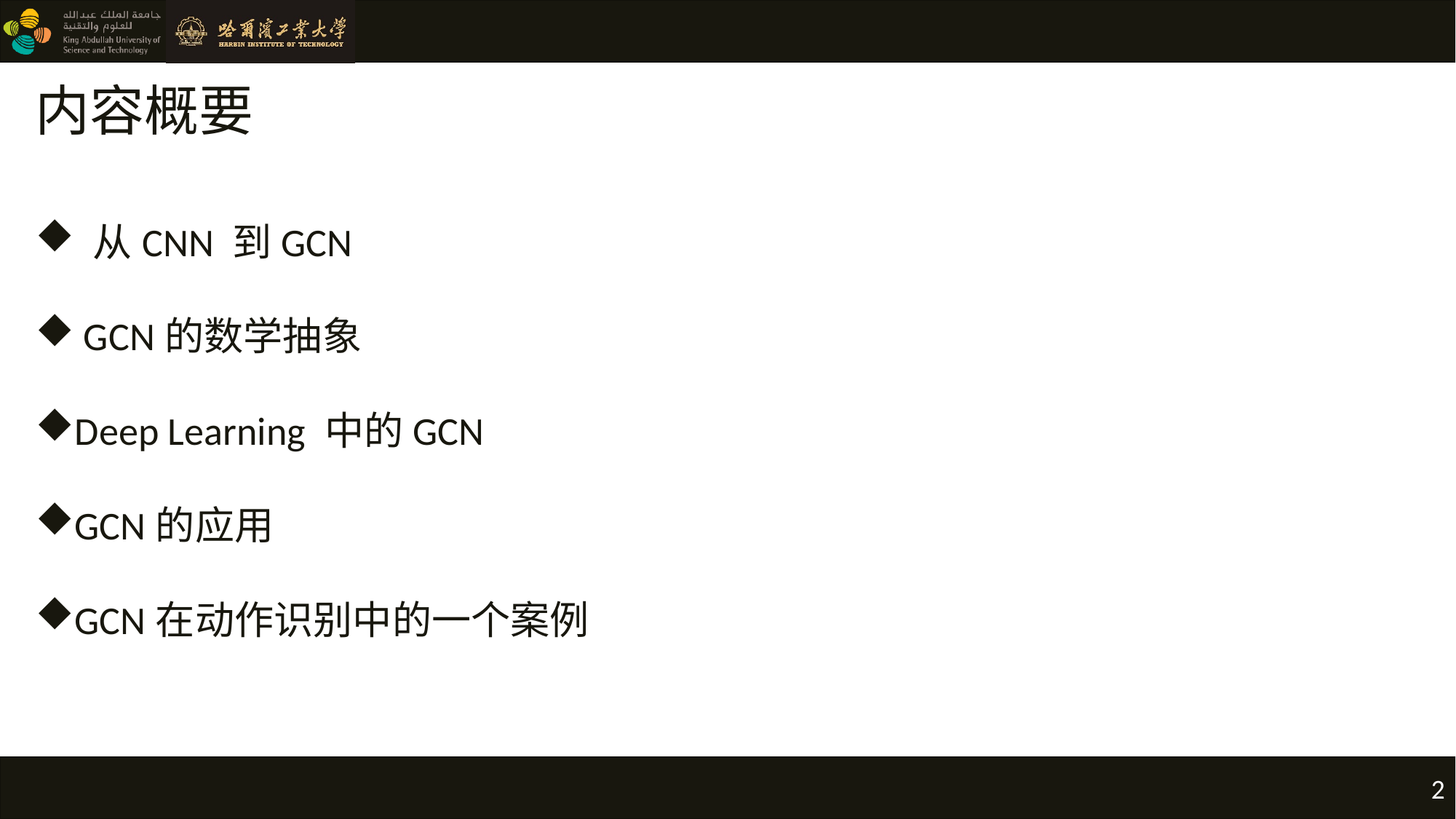

# 内容概要

 从CNN 到GCN
 GCN的数学抽象
Deep Learning 中的GCN
GCN的应用
GCN在动作识别中的一个案例

2